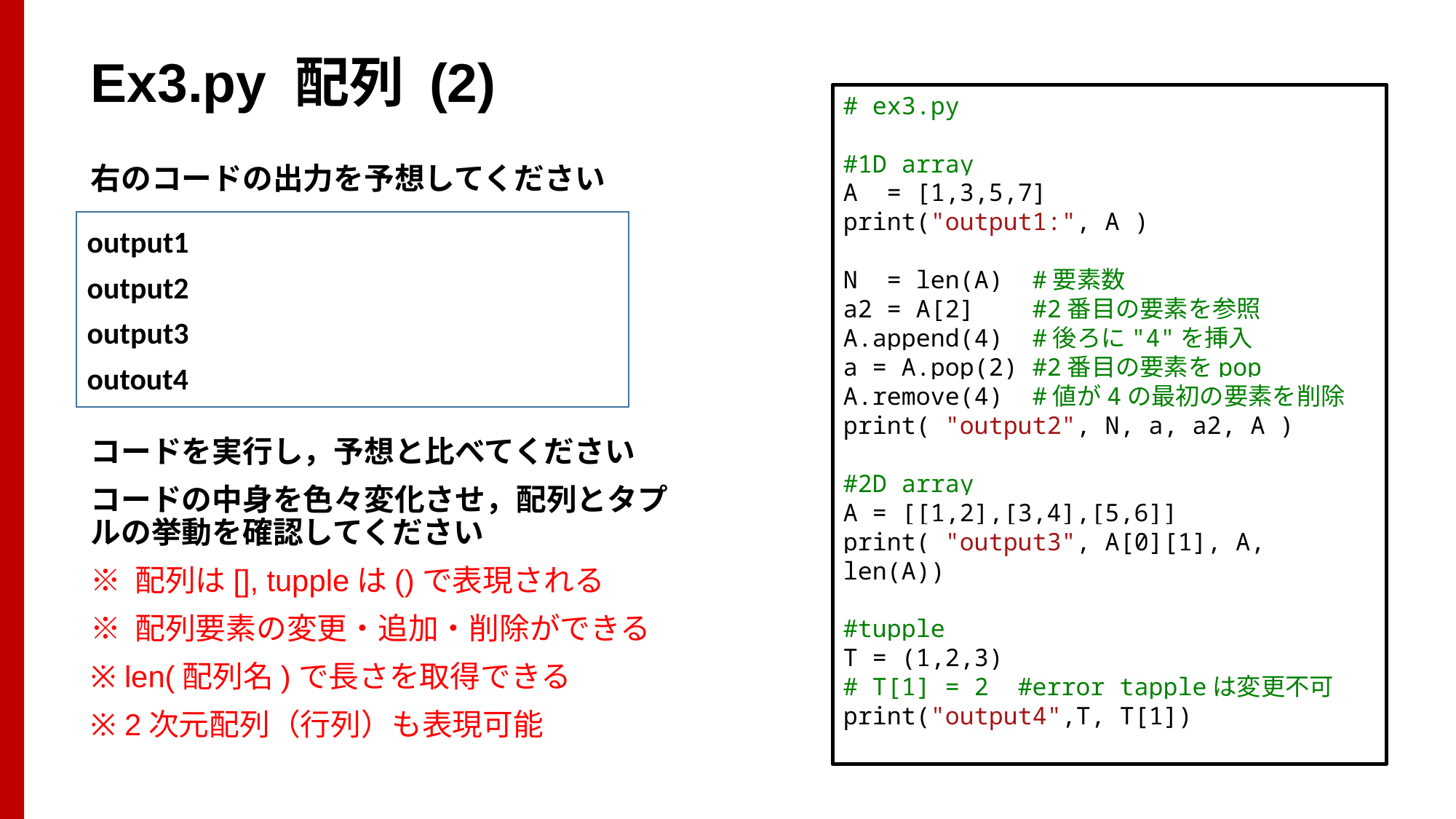

# Ex3.py 配列 (2)
# ex3.py

#1D array
A  = [1,3,5,7]
print("output1:", A )

N  = len(A)  #要素数
a2 = A[2]    #2番目の要素を参照
A.append(4)  #後ろに"4"を挿入
a = A.pop(2) #2番目の要素をpop
A.remove(4)  #値が4の最初の要素を削除
print( "output2", N, a, a2, A )

#2D array
A = [[1,2],[3,4],[5,6]]
print( "output3", A[0][1], A, len(A))

#tupple
T = (1,2,3)
# T[1] = 2  #error tappleは変更不可
print("output4",T, T[1])

右のコードの出力を予想してください

コードを実行し，予想と比べてください
コードの中身を色々変化させ，配列とタプルの挙動を確認してください
※ 配列は[], tuppleは()で表現される
※ 配列要素の変更・追加・削除ができる
※ len(配列名)で長さを取得できる
※ 2次元配列（行列）も表現可能

output1
output2
output3
outout4